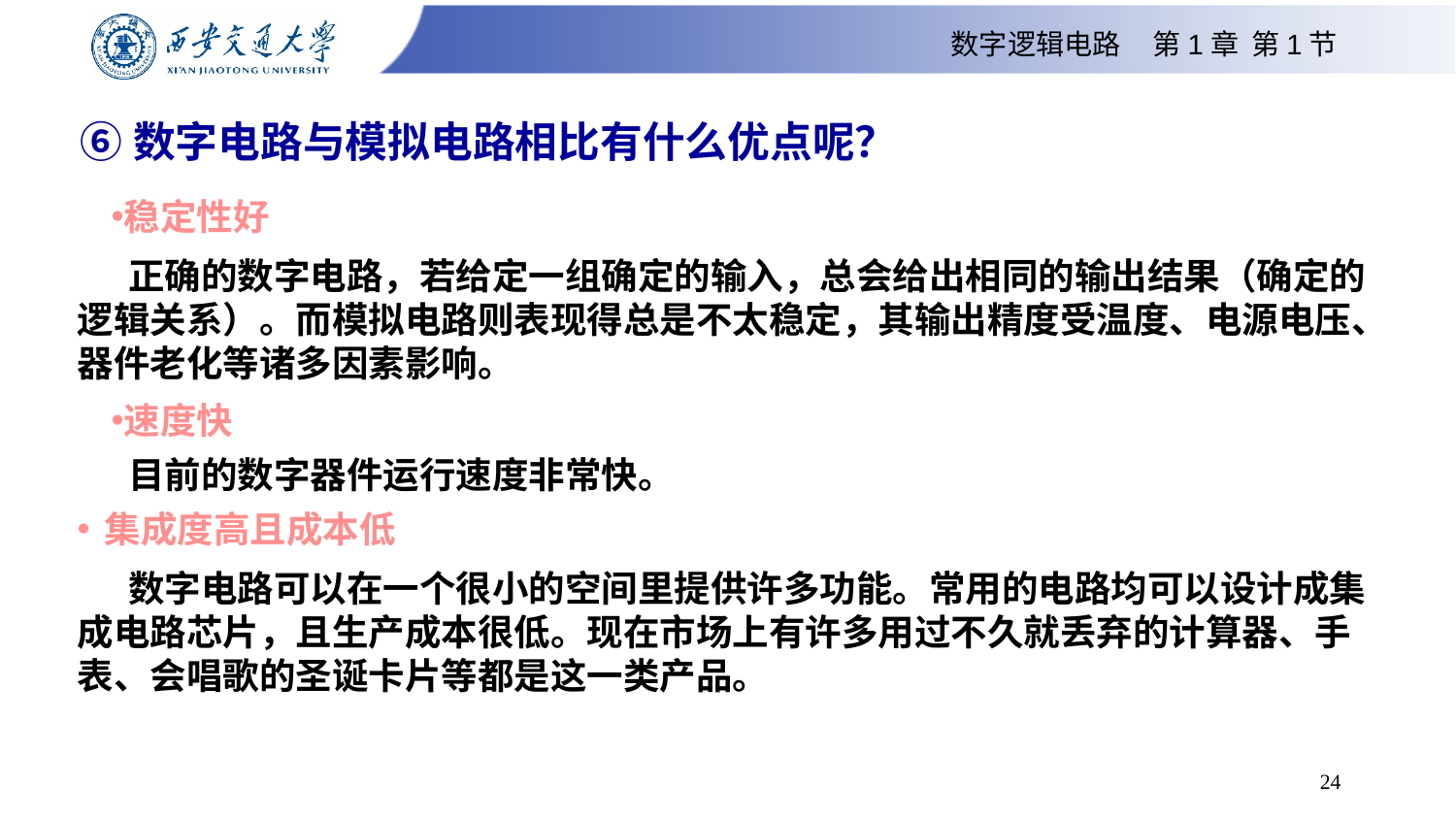

数字逻辑电路     第1章  第1节
# ⑥数字电路与模拟电路相比有什么优点呢？
稳定性好
 正确的数字电路，若给定一组确定的输入，总会给出相同的输出结果（确定的逻辑关系）。而模拟电路则表现得总是不太稳定，其输出精度受温度、电源电压、器件老化等诸多因素影响。
速度快
 目前的数字器件运行速度非常快。
集成度高且成本低
 数字电路可以在一个很小的空间里提供许多功能。常用的电路均可以设计成集成电路芯片，且生产成本很低。现在市场上有许多用过不久就丢弃的计算器、手表、会唱歌的圣诞卡片等都是这一类产品。
24